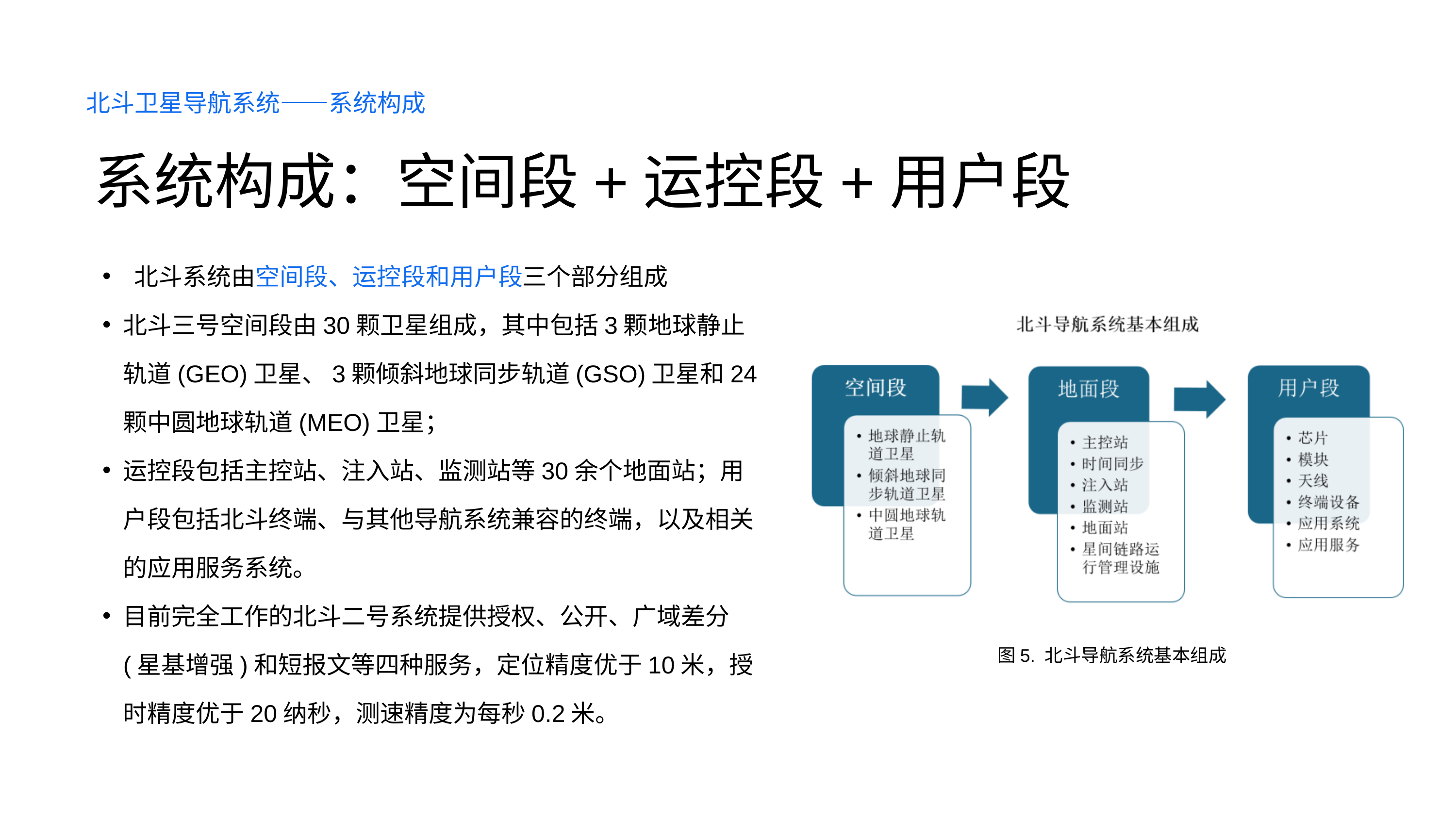

北斗卫星导航系统——系统构成
系统构成：空间段+运控段+用户段
 北斗系统由空间段、运控段和用户段三个部分组成
北斗三号空间段由30颗卫星组成，其中包括3颗地球静止轨道(GEO)卫星、3颗倾斜地球同步轨道(GSO)卫星和24颗中圆地球轨道(MEO)卫星；
运控段包括主控站、注入站、监测站等30余个地面站；用户段包括北斗终端、与其他导航系统兼容的终端，以及相关的应用服务系统。
目前完全工作的北斗二号系统提供授权、公开、广域差分(星基增强)和短报文等四种服务，定位精度优于10米，授时精度优于20纳秒，测速精度为每秒0.2米。

图5. 北斗导航系统基本组成